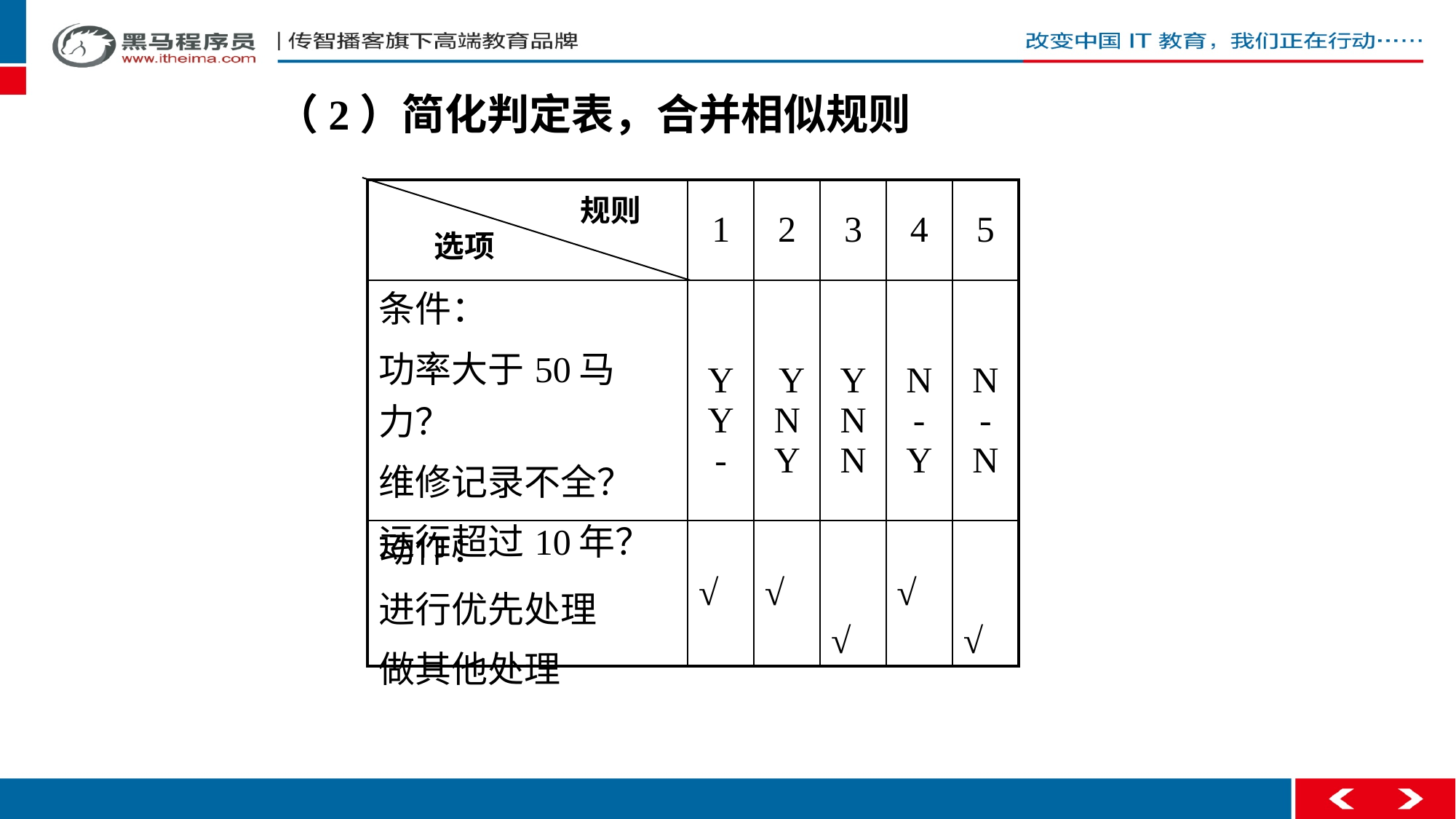

（2）简化判定表，合并相似规则

|  | 1 | 2 | 3 | 4 | 5 |
| --- | --- | --- | --- | --- | --- |
| 条件： 功率大于50马力？ 维修记录不全？ 运行超过10年？ | Y Y - | Y N Y | Y N N | N - Y | N - N |
| 动作： 进行优先处理 做其他处理 | √ | √ | √ | √ | √ |
规则
选项